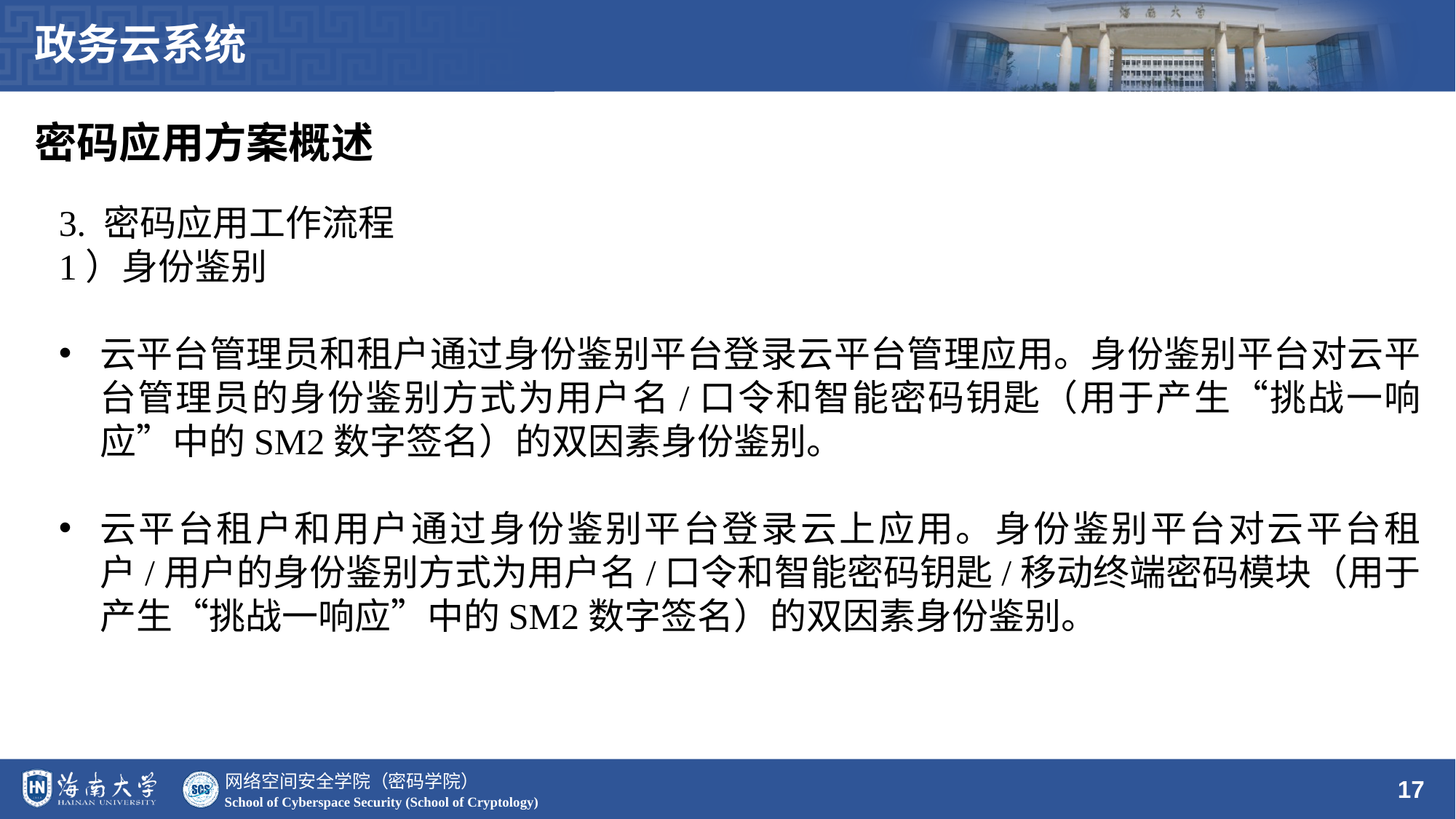

政务云系统
密码应用方案概述
3. 密码应用工作流程
1）身份鉴别

云平台管理员和租户通过身份鉴别平台登录云平台管理应用。身份鉴别平台对云平台管理员的身份鉴别方式为用户名/口令和智能密码钥匙（用于产生“挑战一响应”中的SM2数字签名）的双因素身份鉴别。

云平台租户和用户通过身份鉴别平台登录云上应用。身份鉴别平台对云平台租户/用户的身份鉴别方式为用户名/口令和智能密码钥匙/移动终端密码模块（用于产生“挑战一响应”中的SM2数字签名）的双因素身份鉴别。
17